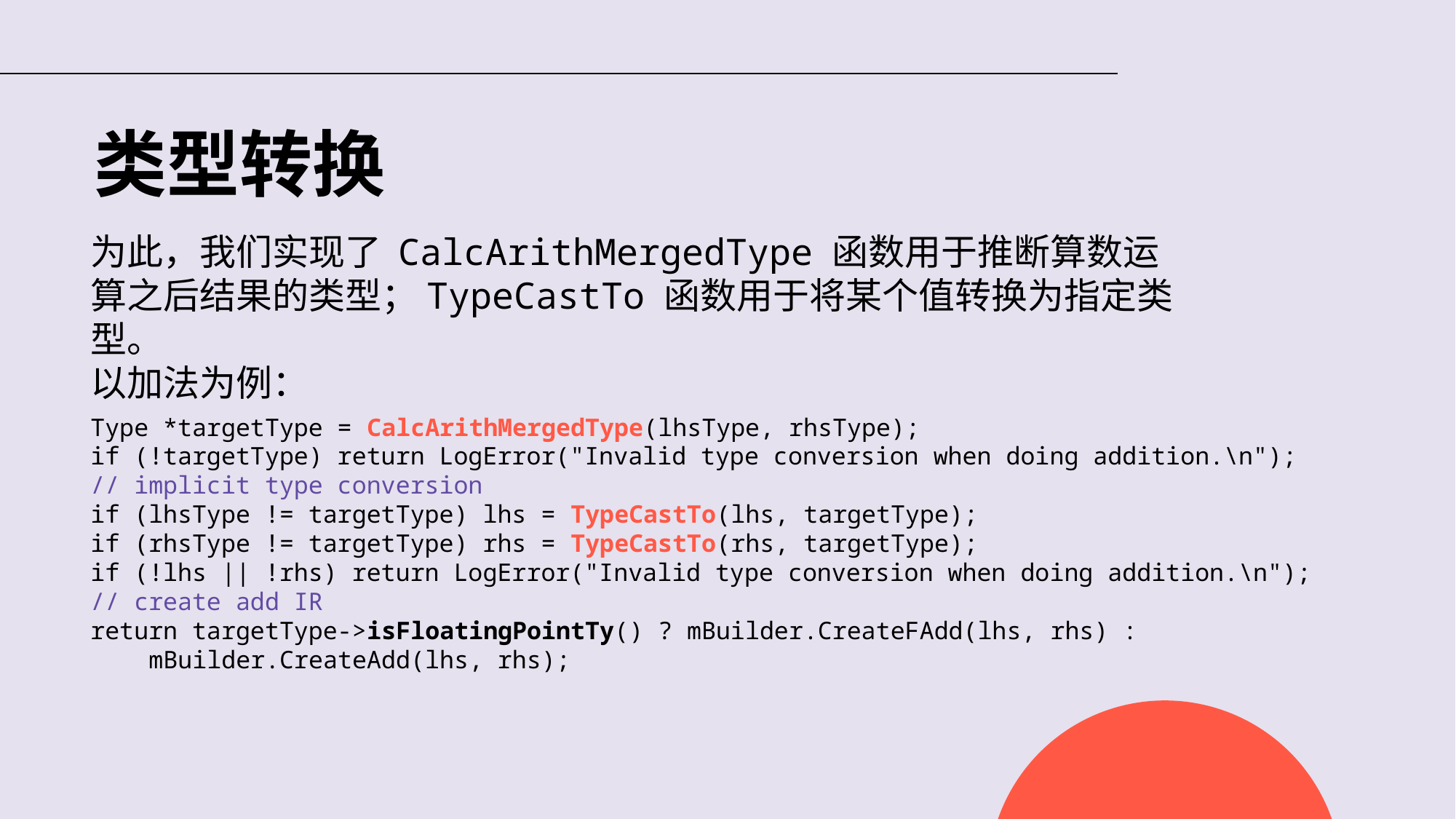

# 类型转换
为此，我们实现了 CalcArithMergedType 函数用于推断算数运算之后结果的类型；TypeCastTo 函数用于将某个值转换为指定类型。
以加法为例：
Type *targetType = CalcArithMergedType(lhsType, rhsType);
if (!targetType) return LogError("Invalid type conversion when doing addition.\n");
// implicit type conversion
if (lhsType != targetType) lhs = TypeCastTo(lhs, targetType);
if (rhsType != targetType) rhs = TypeCastTo(rhs, targetType);
if (!lhs || !rhs) return LogError("Invalid type conversion when doing addition.\n");
// create add IR
return targetType->isFloatingPointTy() ? mBuilder.CreateFAdd(lhs, rhs) :
    mBuilder.CreateAdd(lhs, rhs);